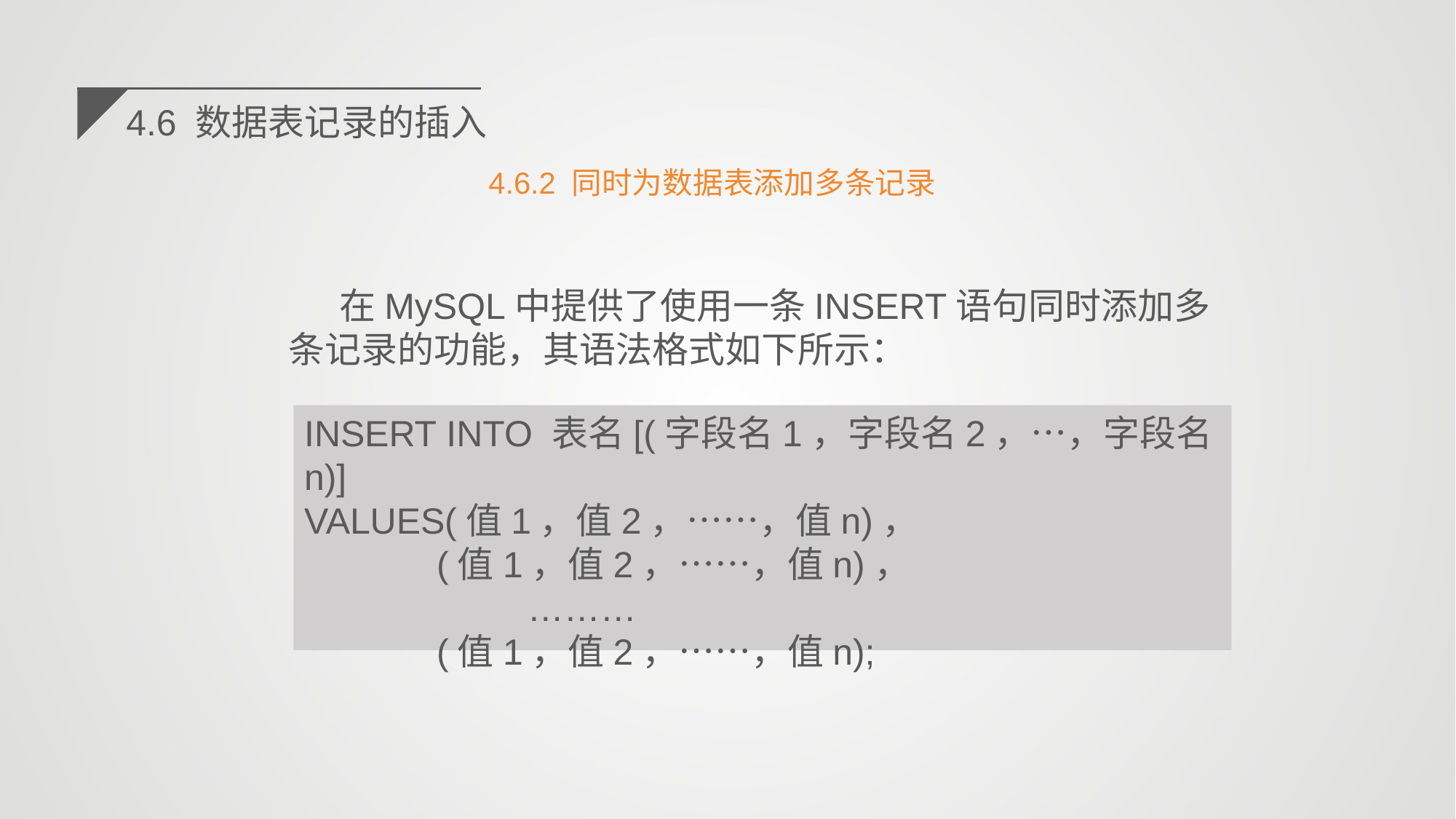

4.6 数据表记录的插入

4.6.2 同时为数据表添加多条记录
      在MySQL中提供了使用一条INSERT语句同时添加多条记录的功能，其语法格式如下所示：
INSERT INTO 表名[(字段名1，字段名2，…，字段名n)]
VALUES(值1，值2，……，值n)，
             (值1，值2，……，值n)，
                      ………
             (值1，值2，……，值n);